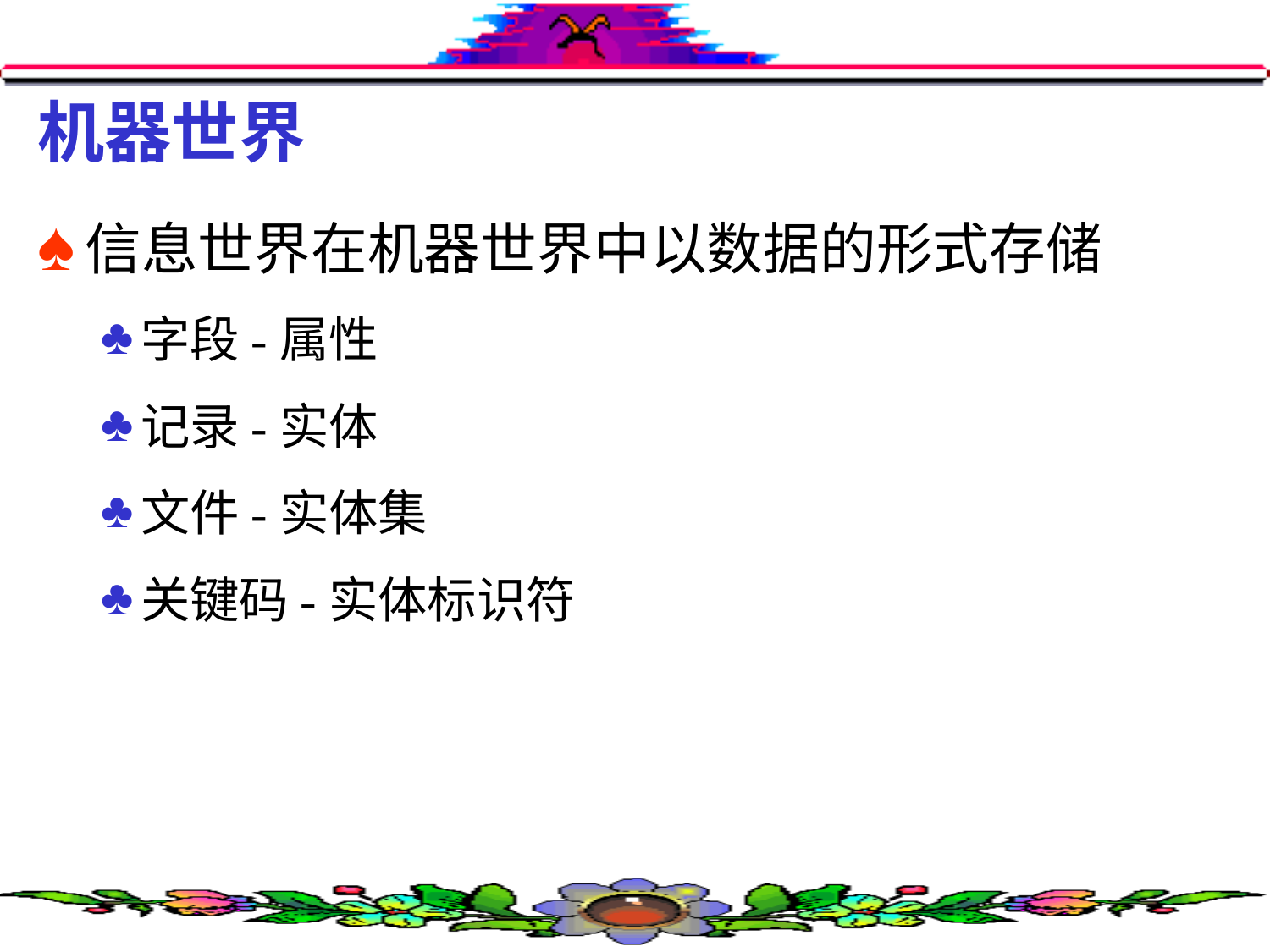

# 机器世界
信息世界在机器世界中以数据的形式存储
字段-属性
记录-实体
文件-实体集
关键码-实体标识符